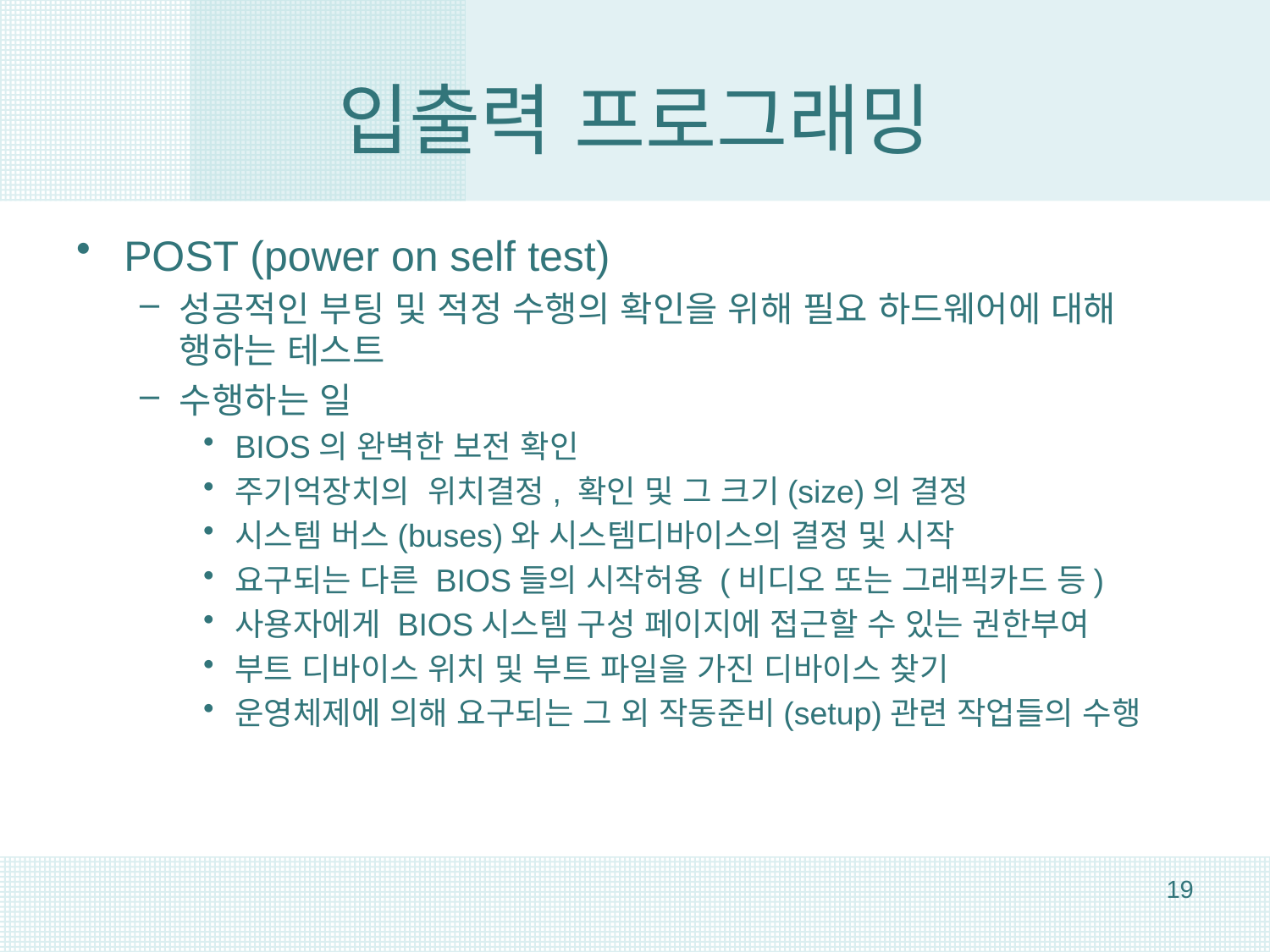

# 입출력 프로그래밍
POST (power on self test)
성공적인 부팅 및 적정 수행의 확인을 위해 필요 하드웨어에 대해 행하는 테스트
수행하는 일
BIOS의 완벽한 보전 확인
주기억장치의  위치결정, 확인 및 그 크기(size)의 결정
시스템 버스(buses)와 시스템디바이스의 결정 및 시작
요구되는 다른 BIOS들의 시작허용 (비디오 또는 그래픽카드 등)
사용자에게 BIOS시스템 구성 페이지에 접근할 수 있는 권한부여
부트 디바이스 위치 및 부트 파일을 가진 디바이스 찾기
운영체제에 의해 요구되는 그 외 작동준비(setup)관련 작업들의 수행

19